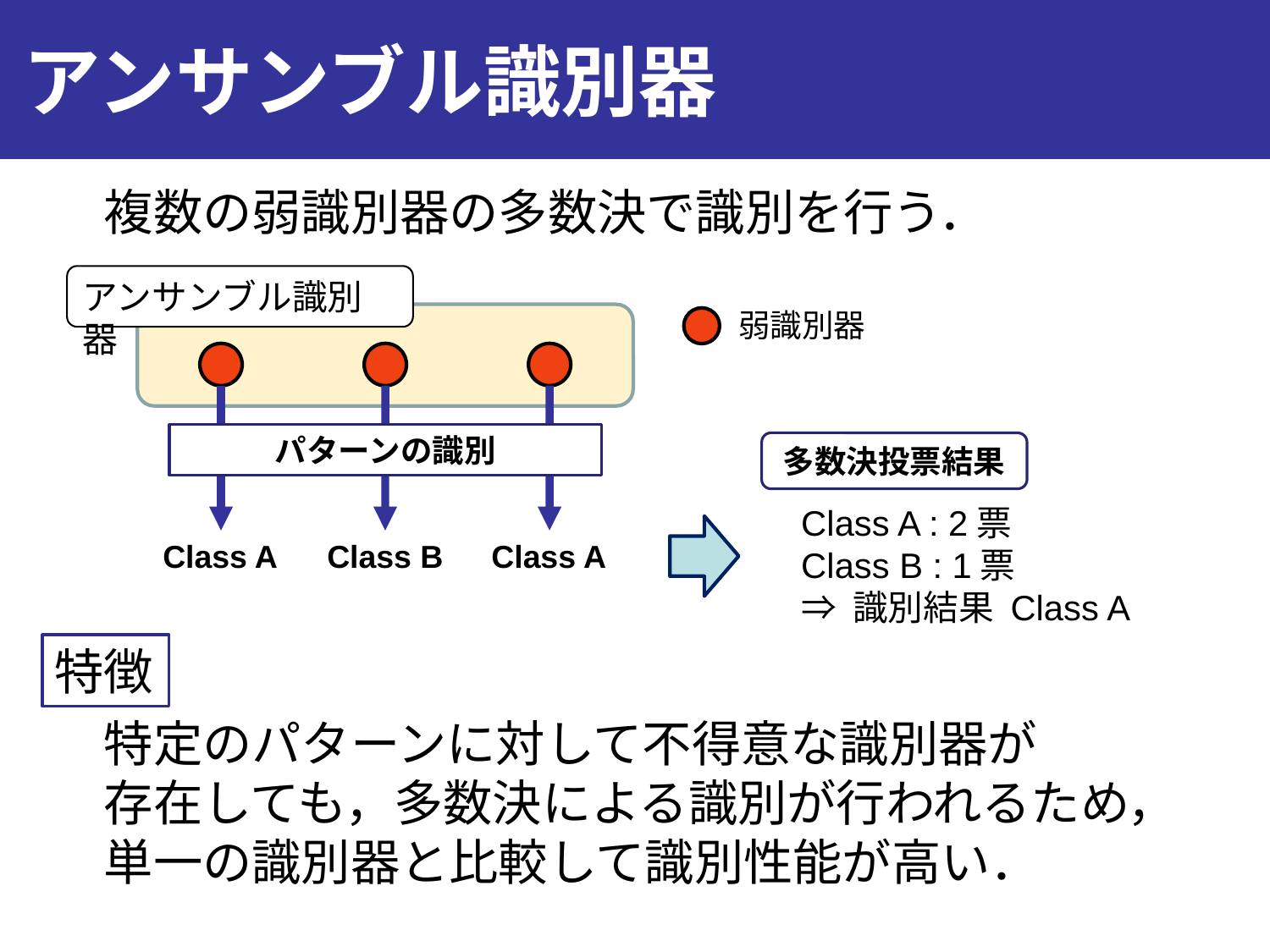

# アンサンブル識別器
複数の弱識別器の多数決で識別を行う．
アンサンブル識別器

弱識別器

パターンの識別
多数決投票結果
Class A : 2票
Class B : 1票
⇒ 識別結果 Class A

Class A
Class B
Class A
特徴
特定のパターンに対して不得意な識別器が
存在しても，多数決による識別が行われるため，
単一の識別器と比較して識別性能が高い．